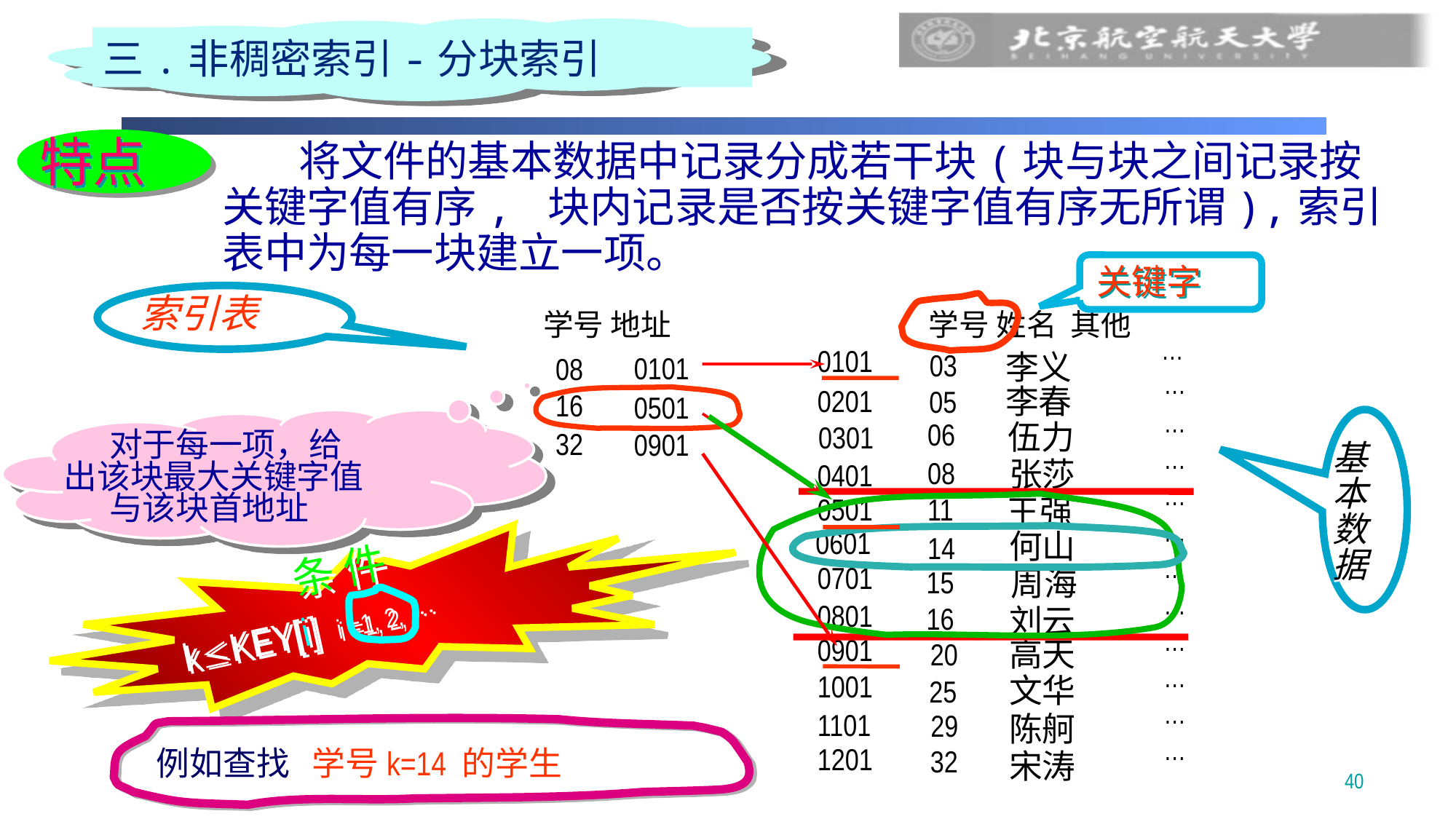

三.非稠密索引-分块索引
特点

       将文件的基本数据中记录分成若干块(块与块之间记录按关键字值有序, 块内记录是否按关键字值有序无所谓),索引表中为每一块建立一项。
关键字

索引表
学号 姓名  其他
…
0101
03
李义

…
李春
0201
05
…
06
伍力
0301
…
张莎
08
0401
…
0501
11
王强

…
0601
何山
14
…
0701
周海
15
…
0801
16
刘云
…
0901
高天
20

…
1001
文华
25
…
1101
29
陈舸
…
1201
32
宋涛
学号 地址
0101
08

16
0501
32
0901

     对于每一项，给
出该块最大关键字值
     与该块首地址

基
本
数
据

条 件
k≤KEY[i]   i =1, 2, …

例如查找   学号k=14 的学生
40